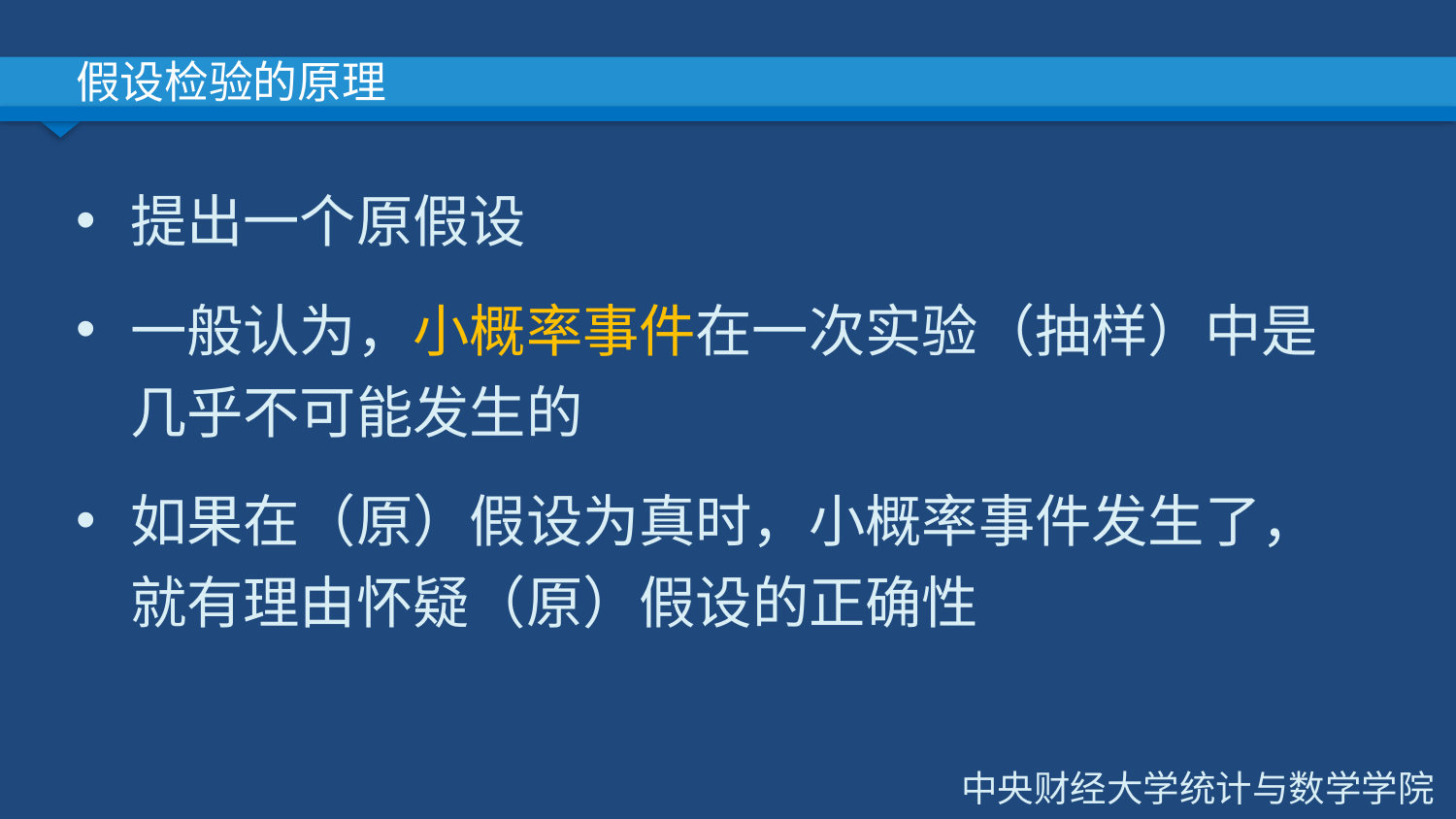

# 假设检验的原理
提出一个原假设
一般认为，小概率事件在一次实验（抽样）中是几乎不可能发生的
如果在（原）假设为真时，小概率事件发生了，就有理由怀疑（原）假设的正确性